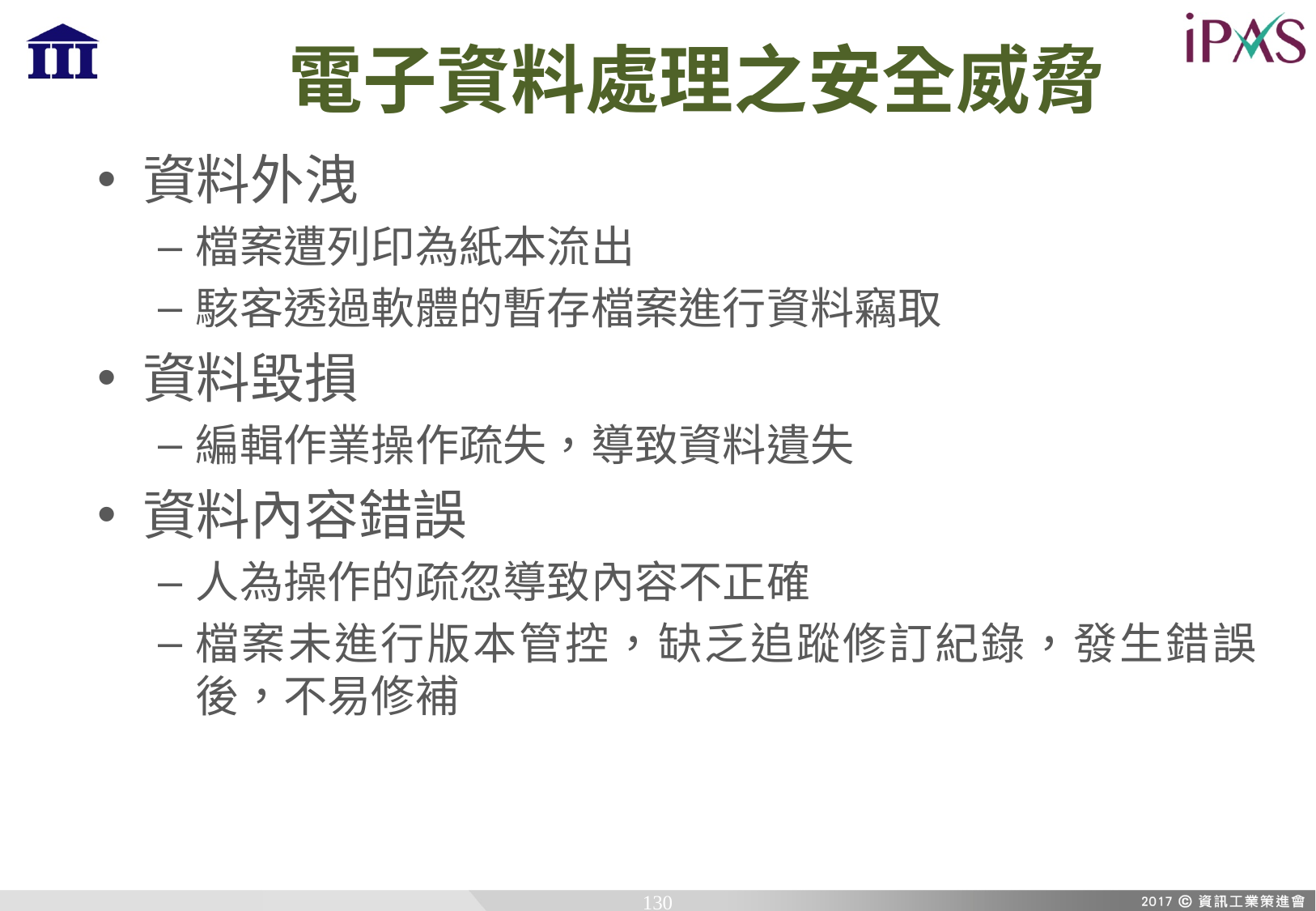

# 電子資料處理之安全威脅
資料外洩
檔案遭列印為紙本流出
駭客透過軟體的暫存檔案進行資料竊取
資料毀損
編輯作業操作疏失，導致資料遺失
資料內容錯誤
人為操作的疏忽導致內容不正確
檔案未進行版本管控，缺乏追蹤修訂紀錄，發生錯誤後，不易修補
130